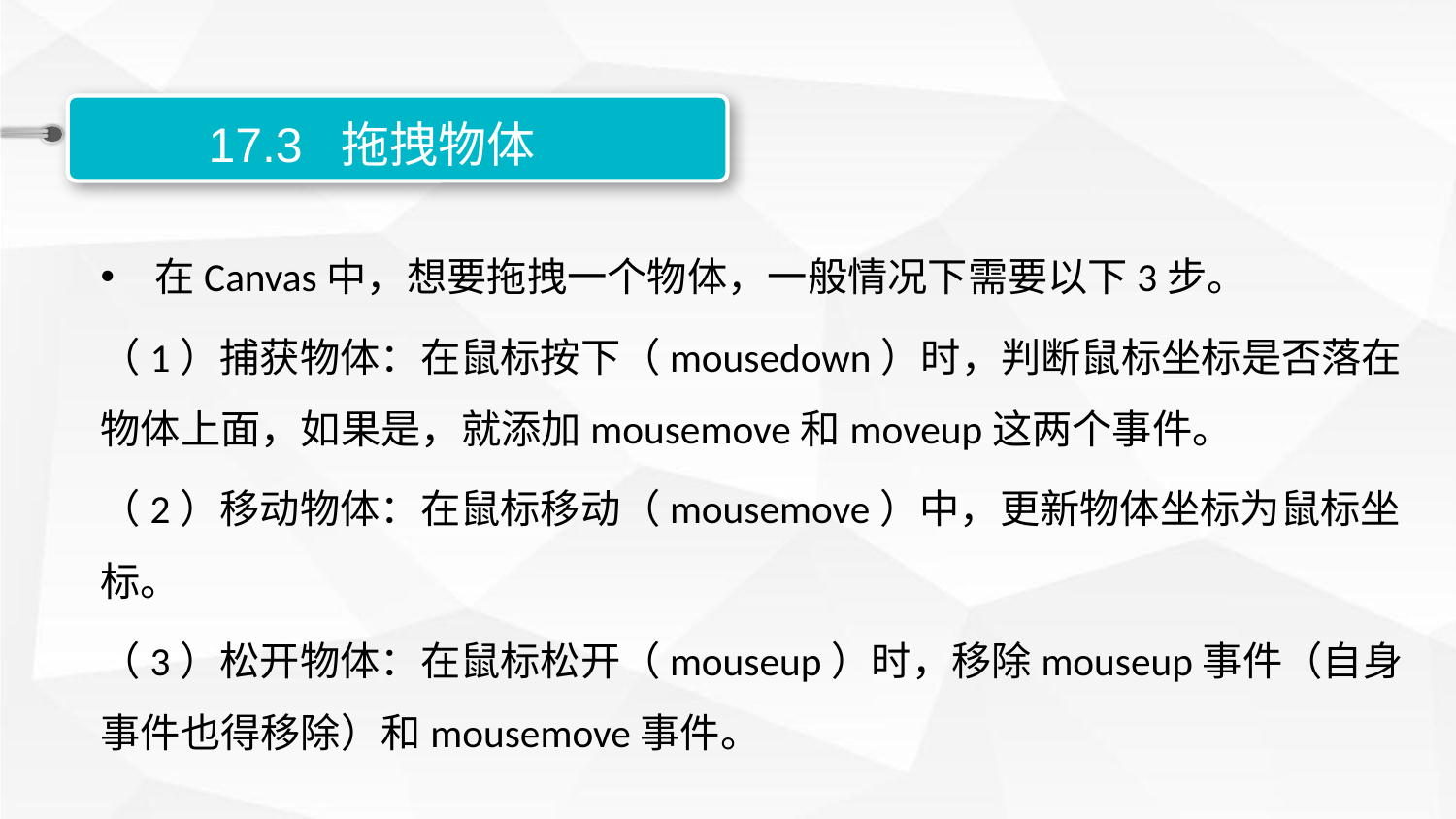

17.3  拖拽物体

在Canvas中，想要拖拽一个物体，一般情况下需要以下3步。
（1）捕获物体：在鼠标按下（mousedown）时，判断鼠标坐标是否落在物体上面，如果是，就添加mousemove和moveup这两个事件。
（2）移动物体：在鼠标移动（mousemove）中，更新物体坐标为鼠标坐标。
（3）松开物体：在鼠标松开（mouseup）时，移除mouseup事件（自身事件也得移除）和mousemove事件。